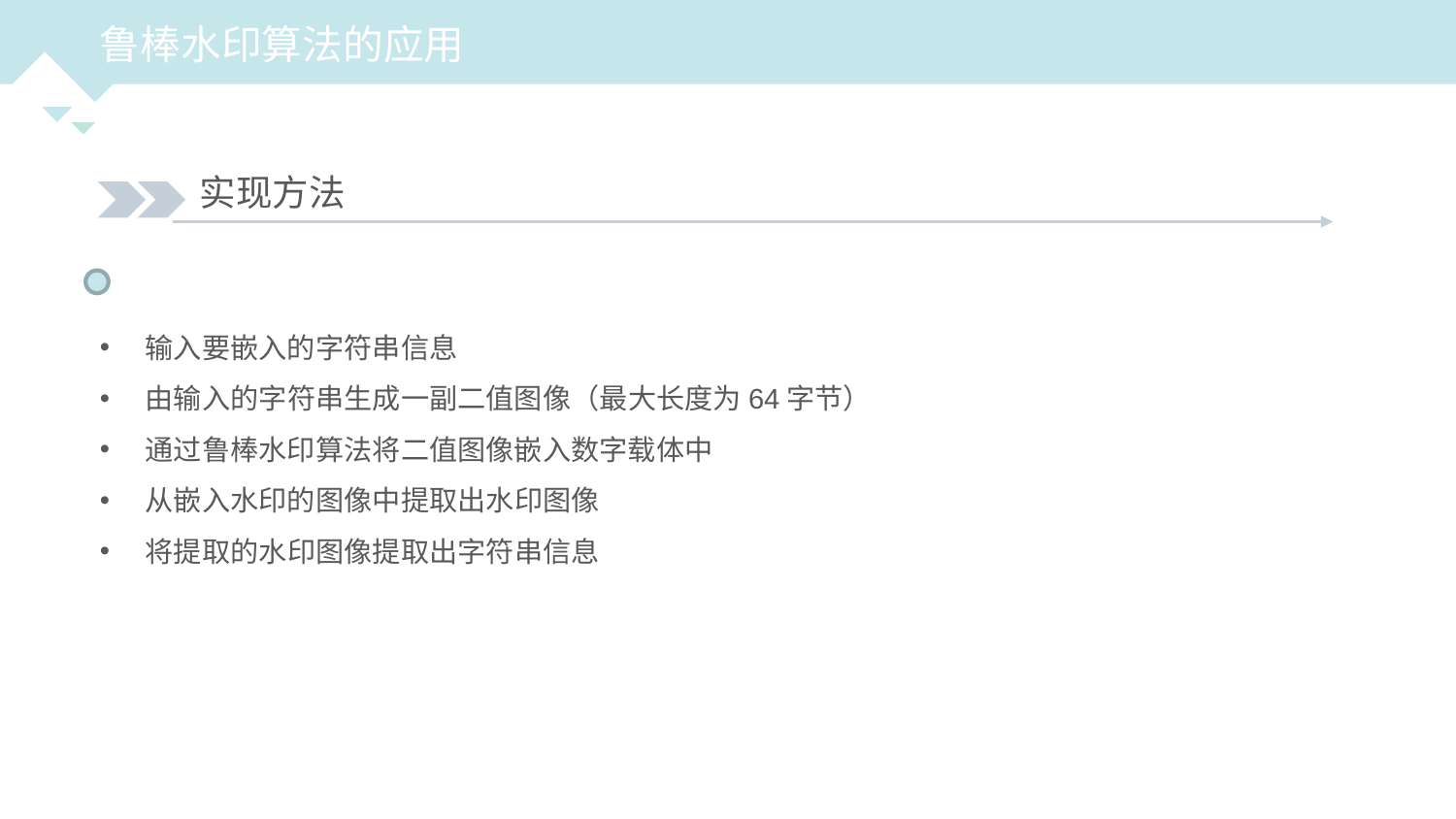

鲁棒水印算法的应用
实现方法

输入要嵌入的字符串信息
由输入的字符串生成一副二值图像（最大长度为64字节）
通过鲁棒水印算法将二值图像嵌入数字载体中
从嵌入水印的图像中提取出水印图像
将提取的水印图像提取出字符串信息